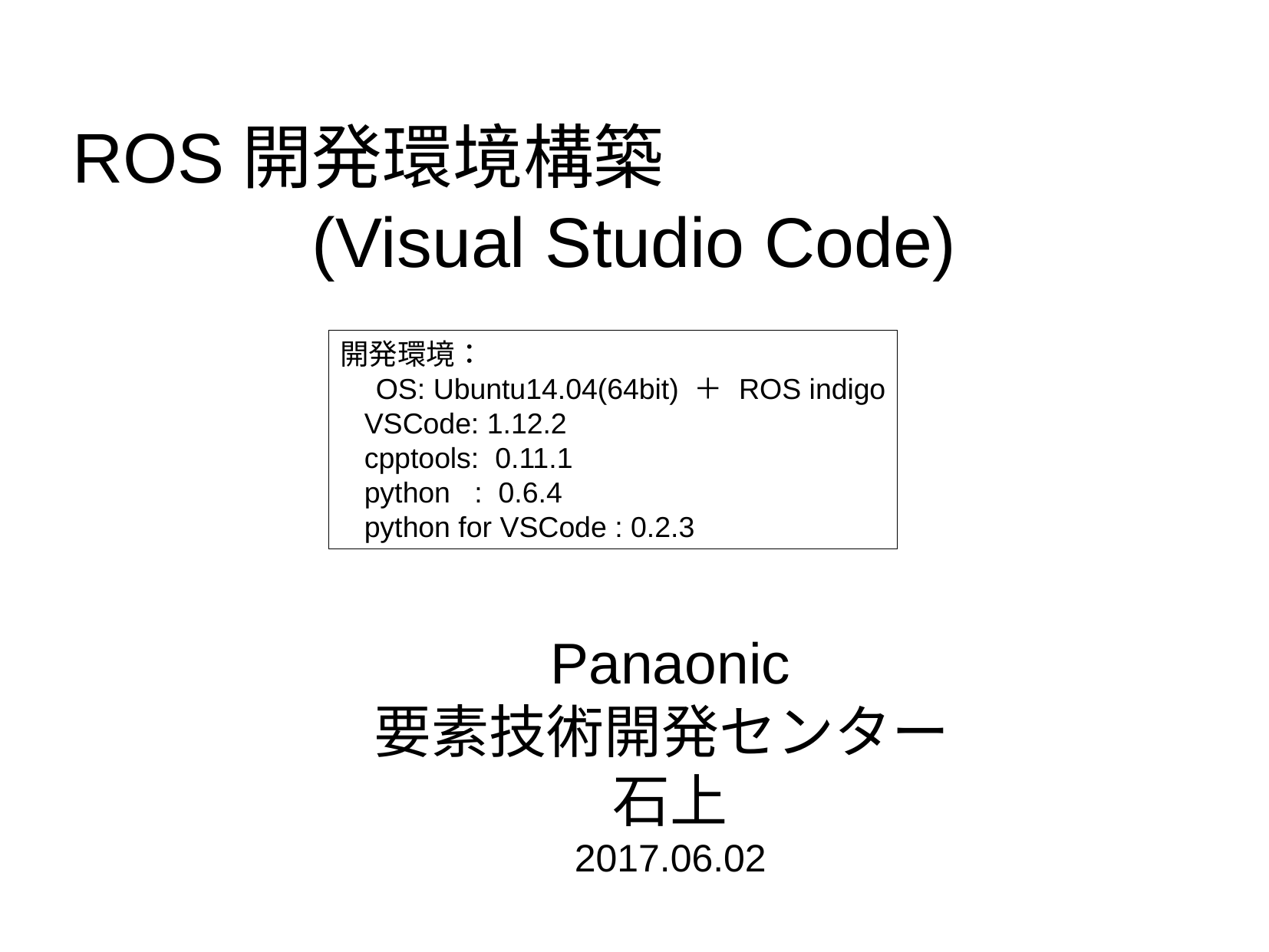

ROS開発環境構築
(Visual Studio Code)
開発環境：
　OS: Ubuntu14.04(64bit) ＋ ROS indigo
   VSCode: 1.12.2
   cpptools:  0.11.1
   python   :  0.6.4
   python for VSCode : 0.2.3
Panaonic
要素技術開発センター
石上
2017.06.02